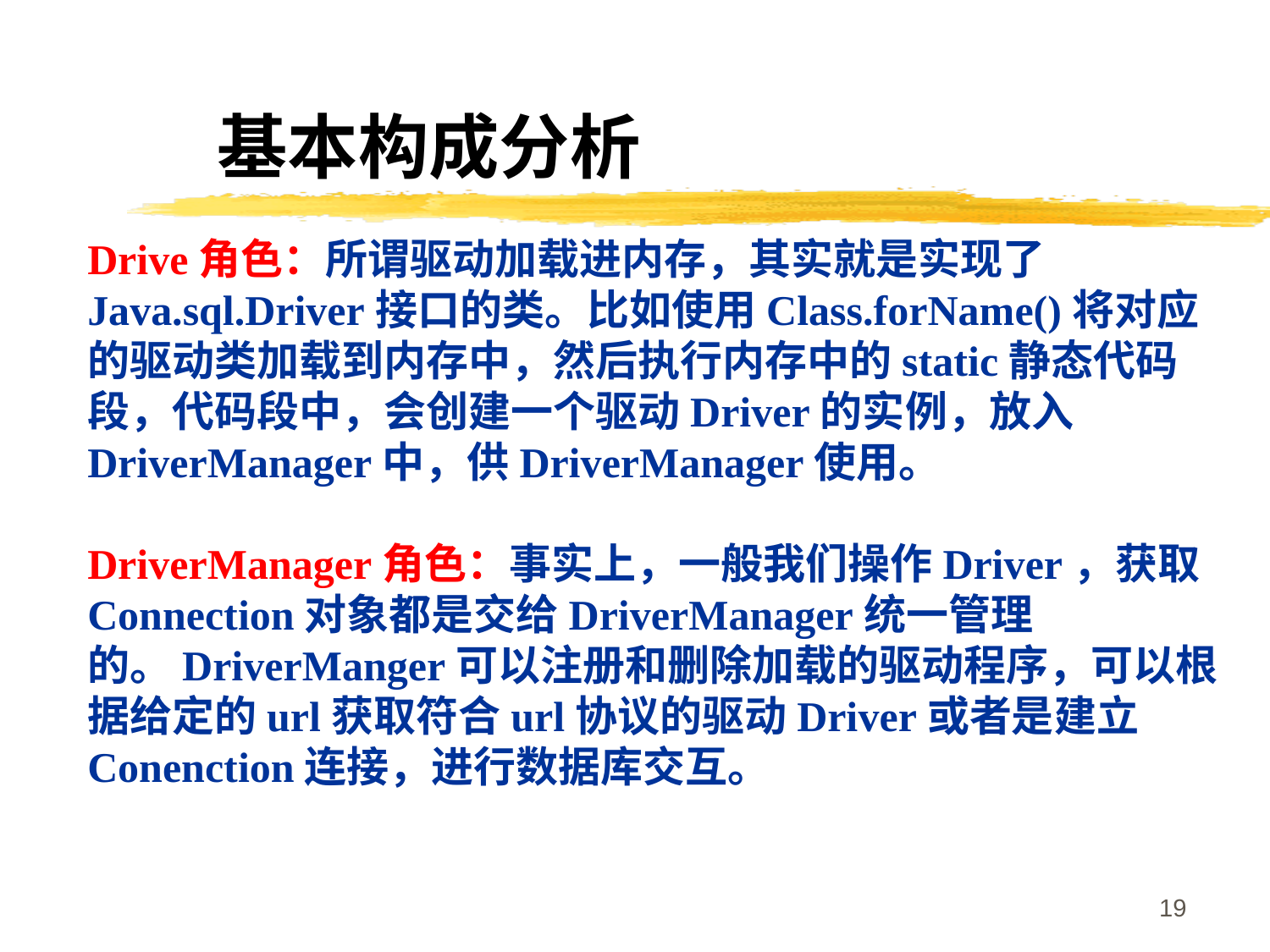

基本构成分析
Drive角色：所谓驱动加载进内存，其实就是实现了Java.sql.Driver接口的类。比如使用Class.forName()将对应的驱动类加载到内存中，然后执行内存中的static静态代码段，代码段中，会创建一个驱动Driver的实例，放入DriverManager中，供DriverManager使用。

DriverManager角色：事实上，一般我们操作Driver，获取Connection对象都是交给DriverManager统一管理的。DriverManger可以注册和删除加载的驱动程序，可以根据给定的url获取符合url协议的驱动Driver或者是建立Conenction连接，进行数据库交互。
19